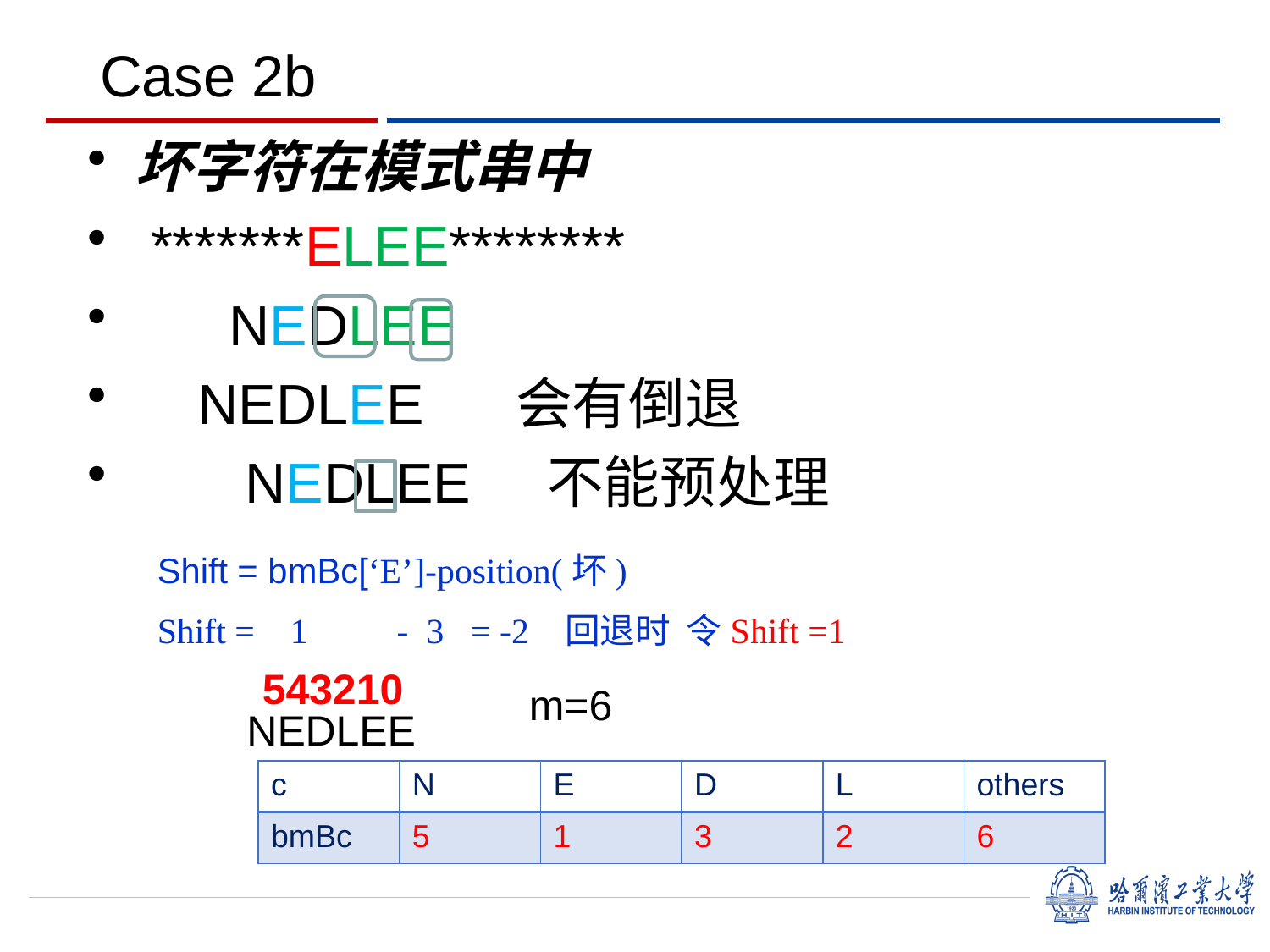

# Case 2b
坏字符在模式串中
 *******ELEE********
      NEDLEE
    NEDLEE     会有倒退
       NEDLEE    不能预处理

Shift = bmBc[‘E’]-position(坏)
Shift =    1          -  3   = -2   回退时  令Shift =1
543210
NEDLEE
m=6
| c | N | E | D | L | others |
| --- | --- | --- | --- | --- | --- |
| bmBc | 5 | 1 | 3 | 2 | 6 |